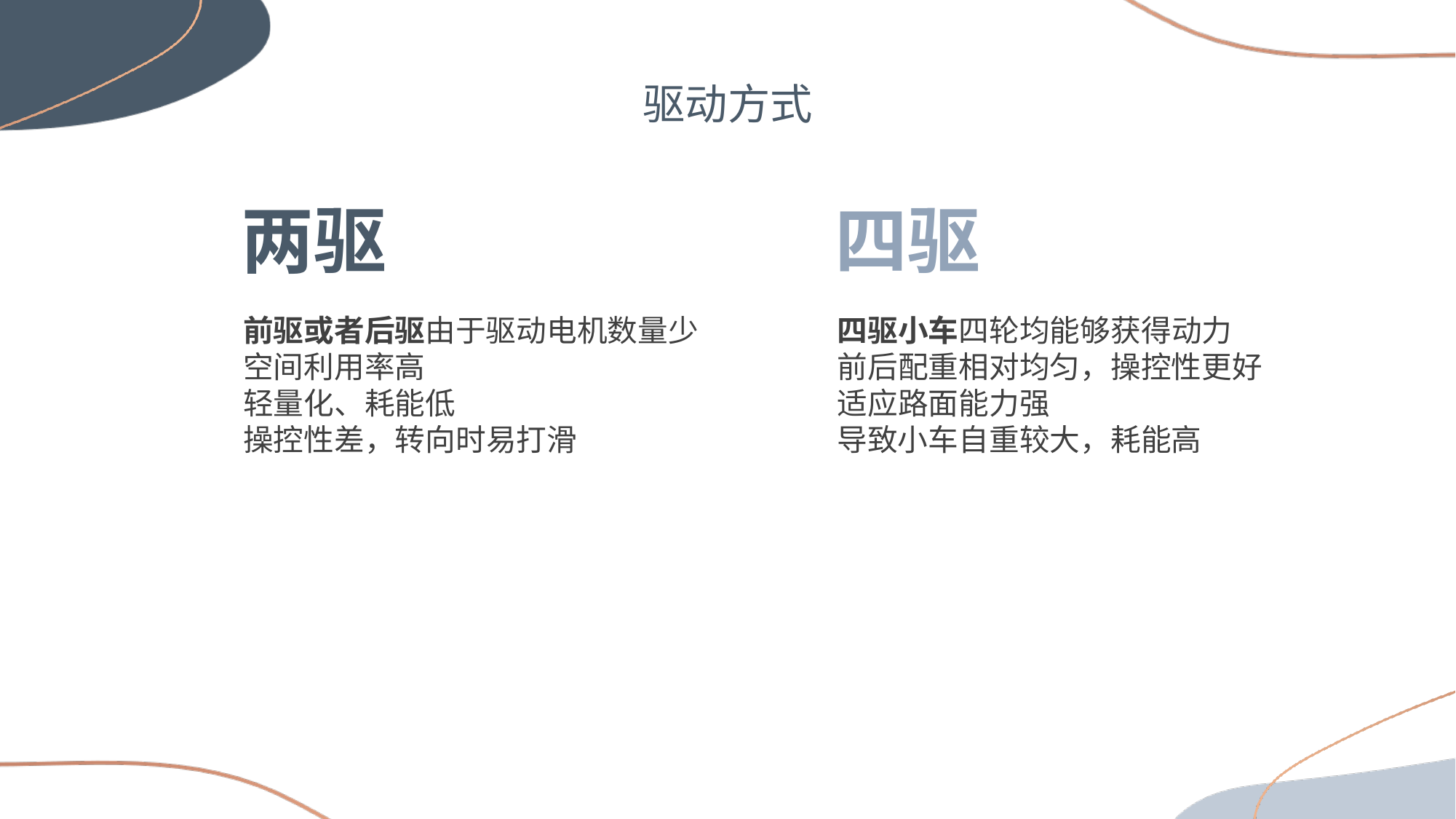

驱动方式
四驱
两驱
四驱小车四轮均能够获得动力
前后配重相对均匀，操控性更好
适应路面能力强
导致小车自重较大，耗能高
前驱或者后驱由于驱动电机数量少
空间利用率高
轻量化、耗能低
操控性差，转向时易打滑